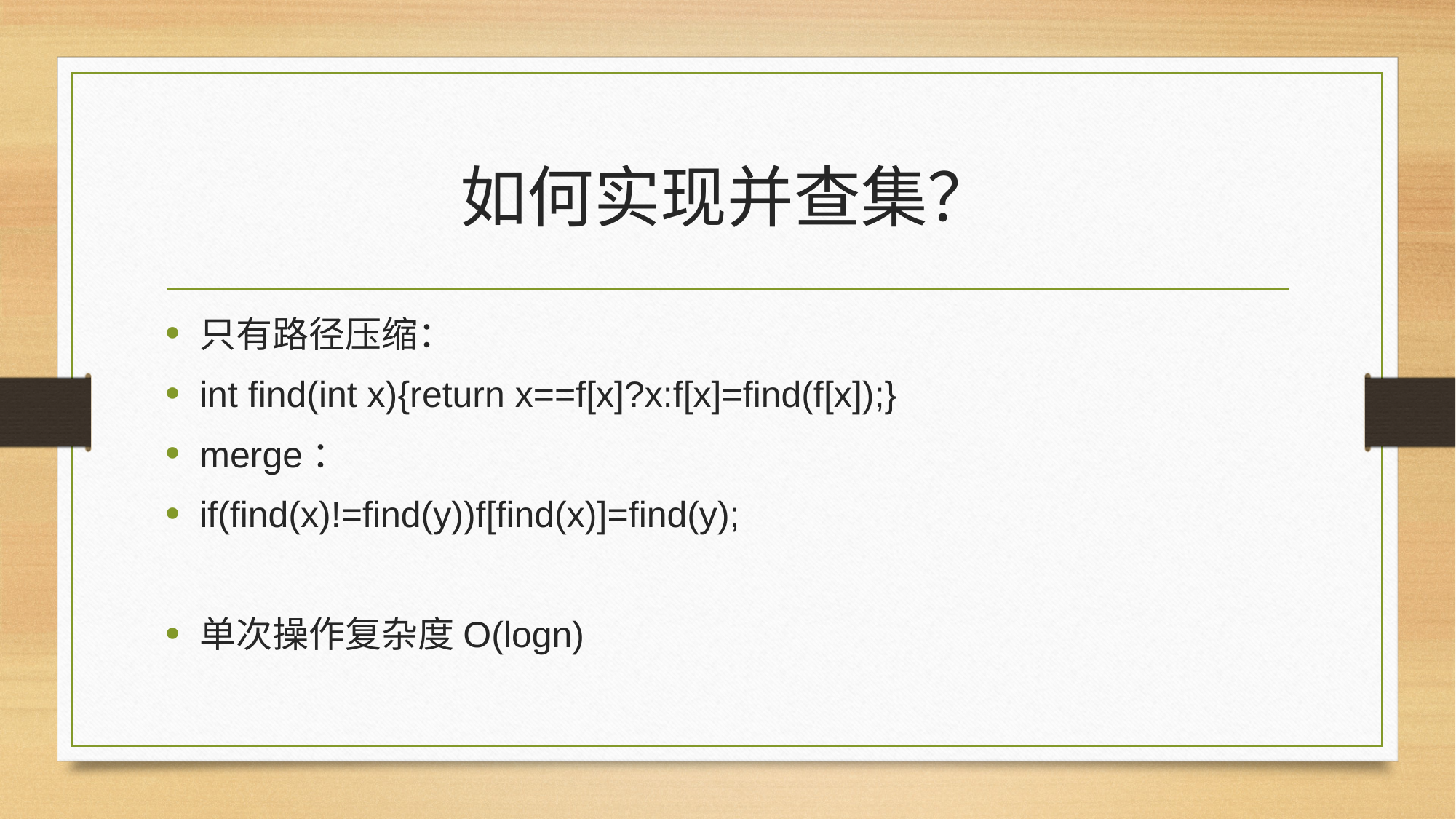

# 如何实现并查集？
只有路径压缩：
int find(int x){return x==f[x]?x:f[x]=find(f[x]);}
merge：
if(find(x)!=find(y))f[find(x)]=find(y);

单次操作复杂度O(logn)